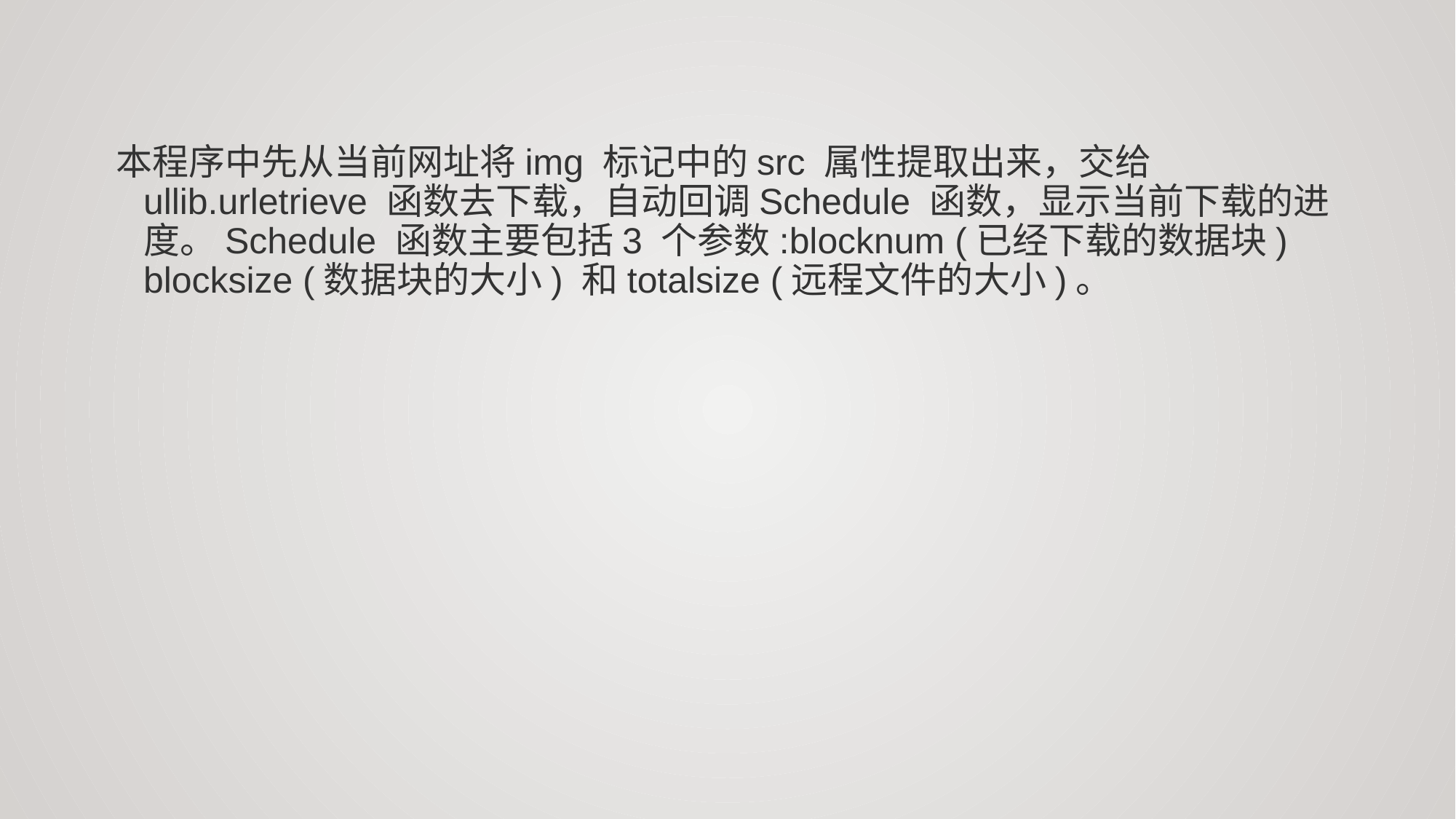

本程序中先从当前网址将img 标记中的src 属性提取出来，交给ullib.urletrieve 函数去下载，自动回调Schedule 函数，显示当前下载的进度。Schedule 函数主要包括3 个参数:blocknum (已经下载的数据块) blocksize (数据块的大小) 和totalsize (远程文件的大小)。